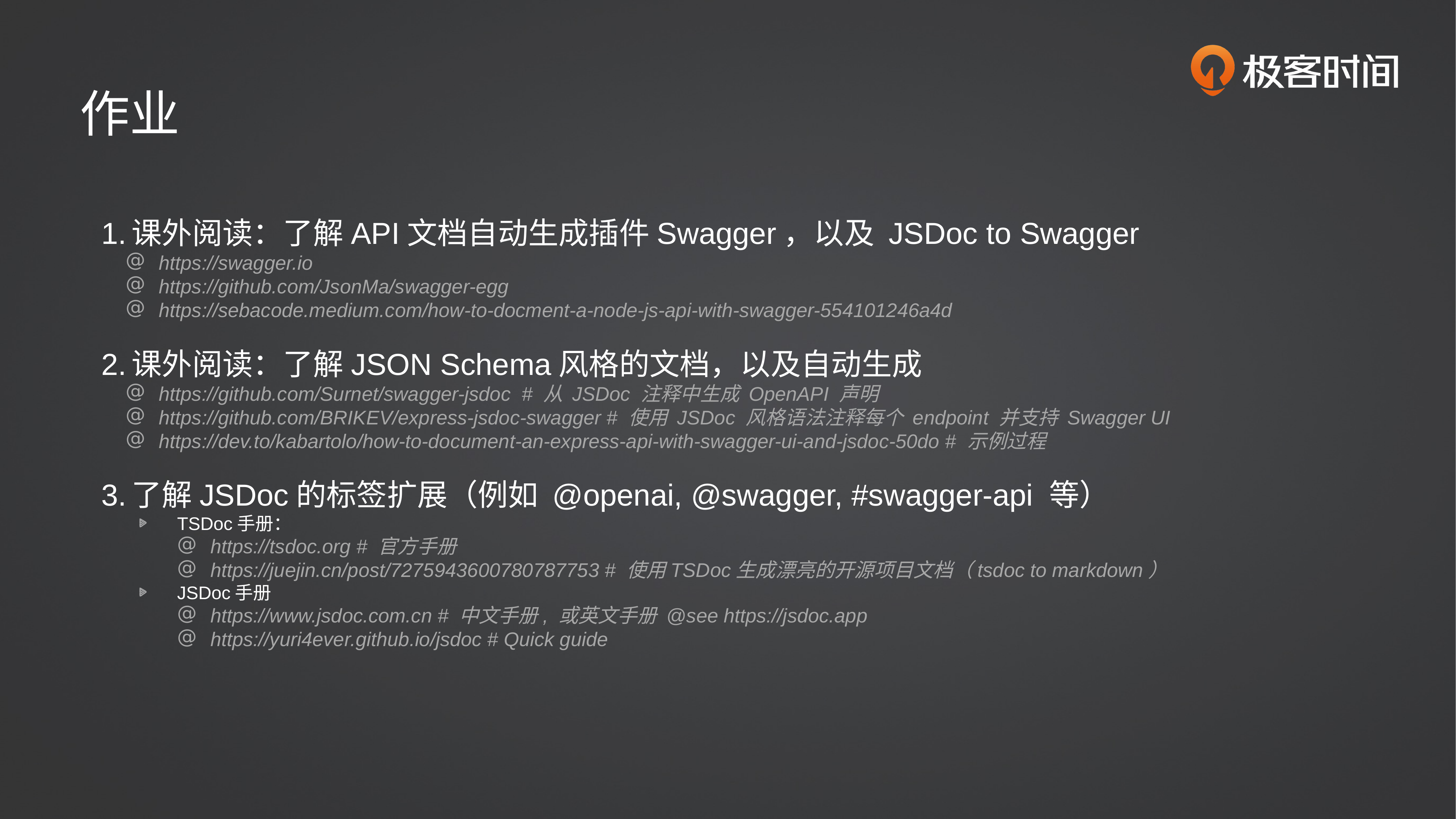

作业
课外阅读：了解API文档自动生成插件Swagger，以及 JSDoc to Swagger
https://swagger.io
https://github.com/JsonMa/swagger-egg
https://sebacode.medium.com/how-to-docment-a-node-js-api-with-swagger-554101246a4d

课外阅读：了解JSON Schema风格的文档，以及自动生成
https://github.com/Surnet/swagger-jsdoc  # 从 JSDoc 注释中生成 OpenAPI 声明
https://github.com/BRIKEV/express-jsdoc-swagger # 使用 JSDoc 风格语法注释每个 endpoint 并支持 Swagger UI
https://dev.to/kabartolo/how-to-document-an-express-api-with-swagger-ui-and-jsdoc-50do # 示例过程

了解JSDoc的标签扩展（例如 @openai, @swagger, #swagger-api 等）
TSDoc手册：
https://tsdoc.org # 官方手册
https://juejin.cn/post/7275943600780787753 # 使用TSDoc生成漂亮的开源项目文档（tsdoc to markdown）
JSDoc手册
https://www.jsdoc.com.cn # 中文手册, 或英文手册 @see https://jsdoc.app
https://yuri4ever.github.io/jsdoc # Quick guide